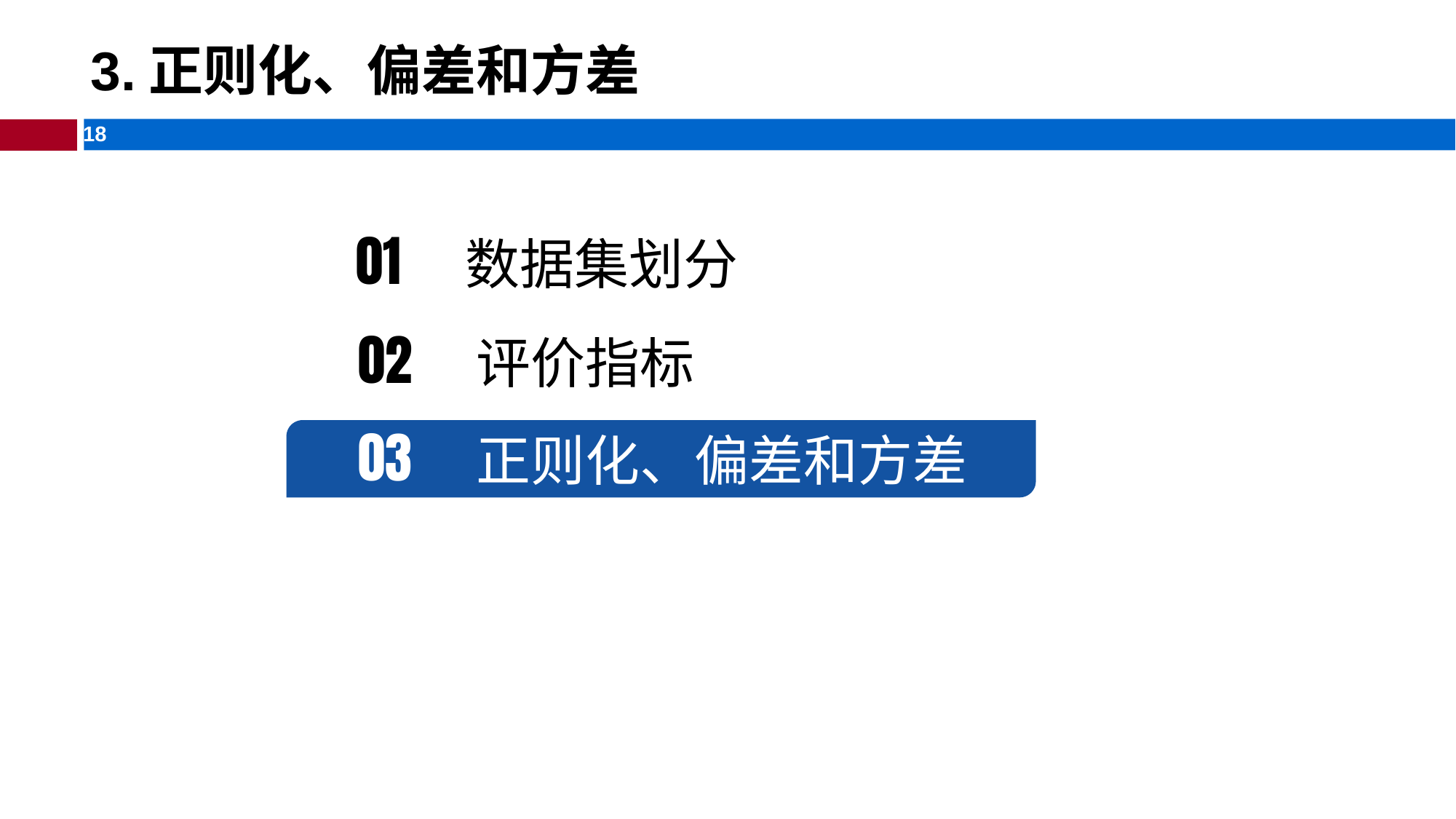

# 3.正则化、偏差和方差
01    数据集划分
02    评价指标

03    正则化、偏差和方差